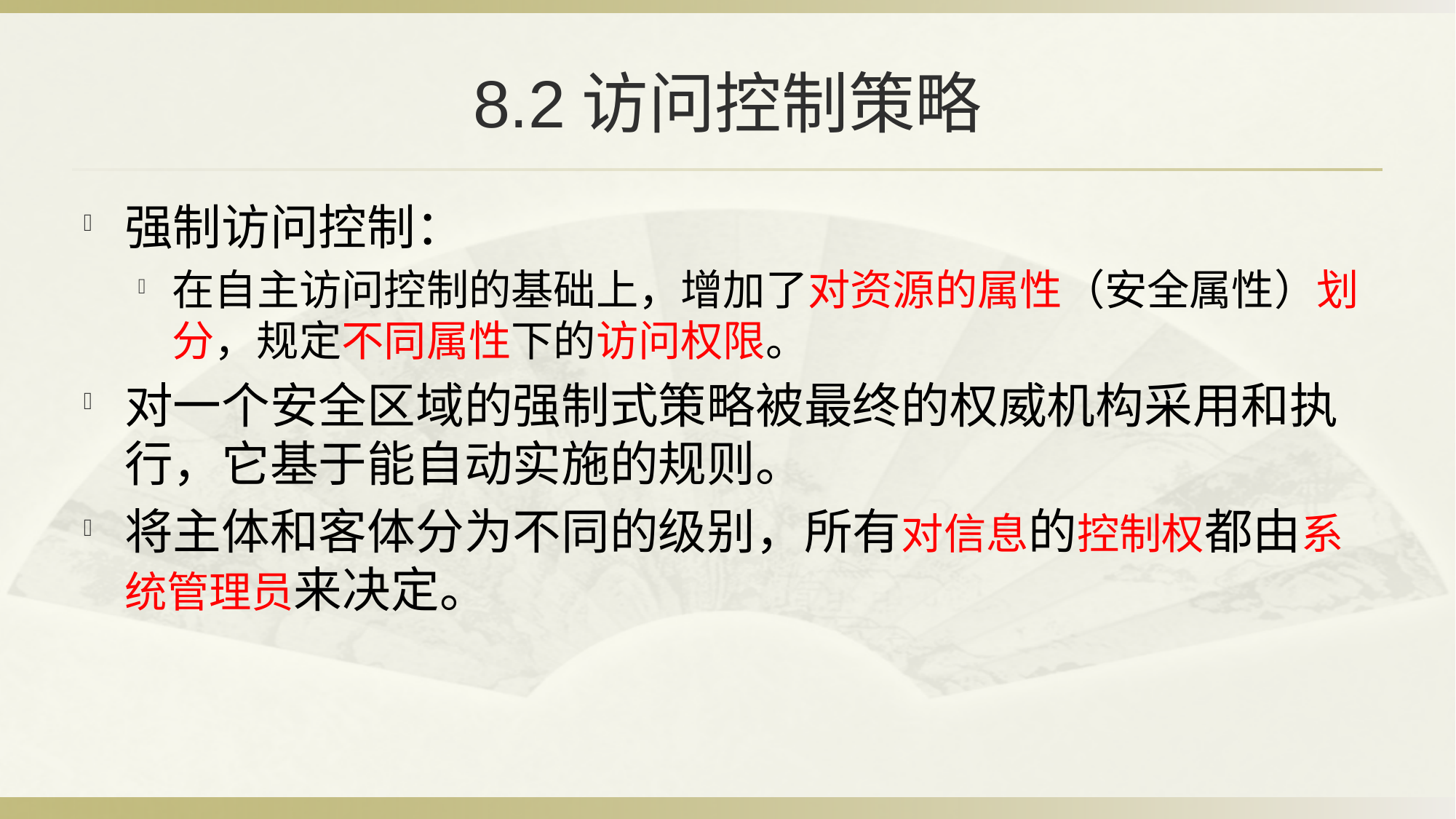

# 8.2访问控制策略
强制访问控制：
在自主访问控制的基础上，增加了对资源的属性（安全属性）划分，规定不同属性下的访问权限。
对一个安全区域的强制式策略被最终的权威机构采用和执行，它基于能自动实施的规则。
将主体和客体分为不同的级别，所有对信息的控制权都由系统管理员来决定。